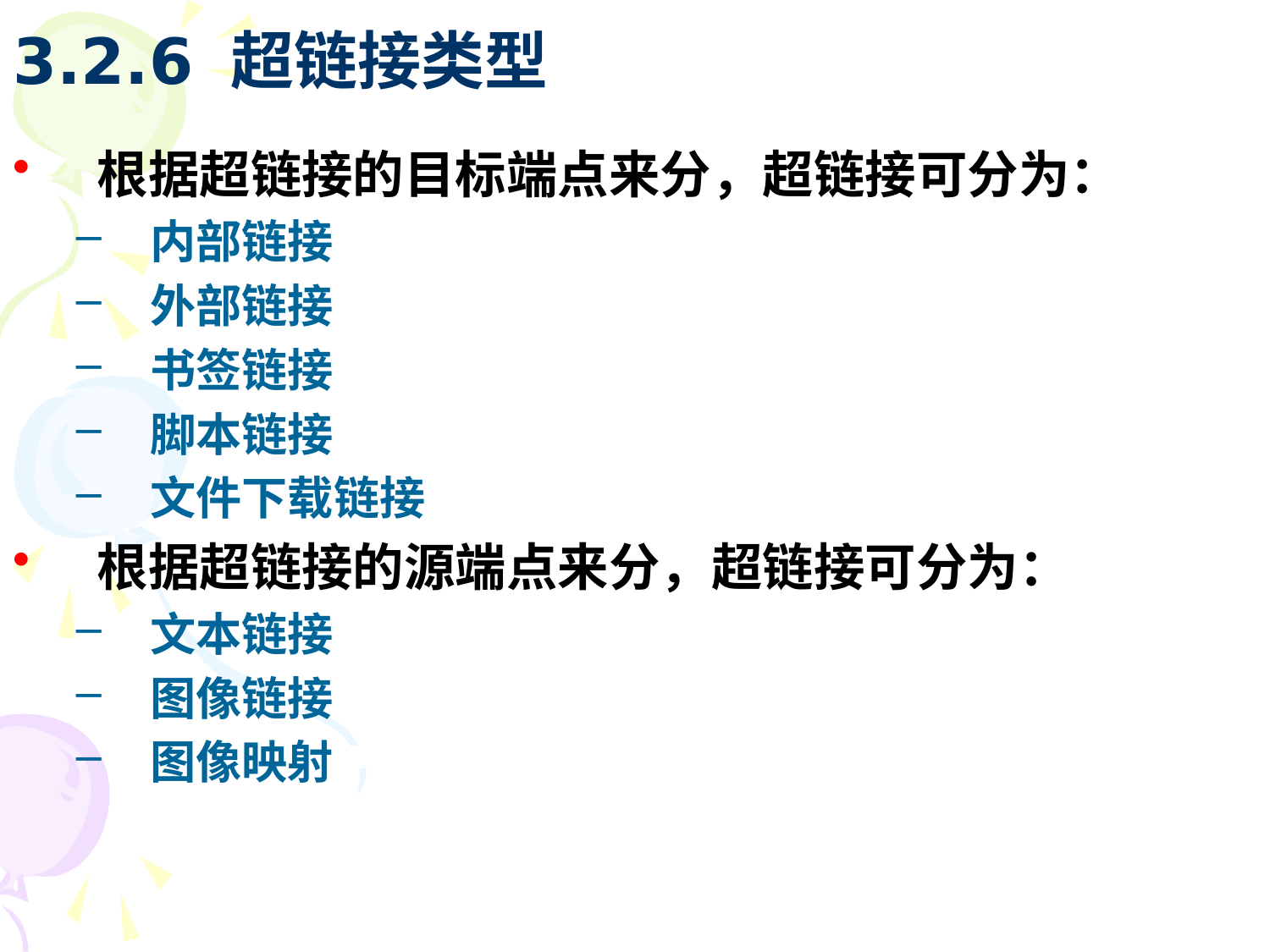

# 3.2.6 超链接类型
根据超链接的目标端点来分，超链接可分为：
内部链接
外部链接
书签链接
脚本链接
文件下载链接
根据超链接的源端点来分，超链接可分为：
文本链接
图像链接
图像映射